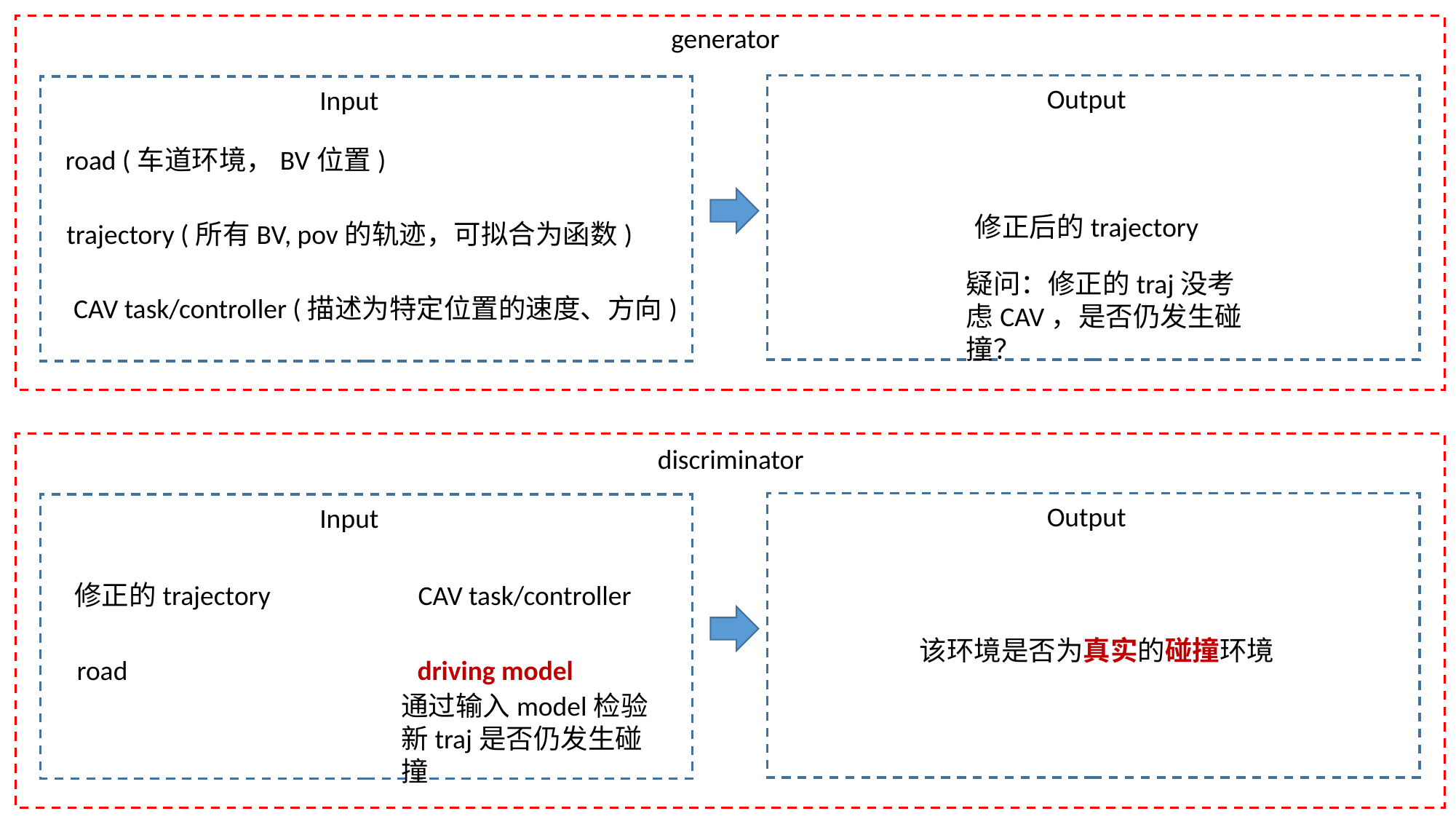

generator

Output
Input
road (车道环境，BV位置)

修正后的trajectory
trajectory (所有BV, pov的轨迹，可拟合为函数)
疑问：修正的traj没考虑CAV，是否仍发生碰撞？
CAV task/controller (描述为特定位置的速度、方向)

discriminator

Output
Input
修正的trajectory
CAV task/controller

该环境是否为真实的碰撞环境
road
driving model
通过输入model检验新traj是否仍发生碰撞